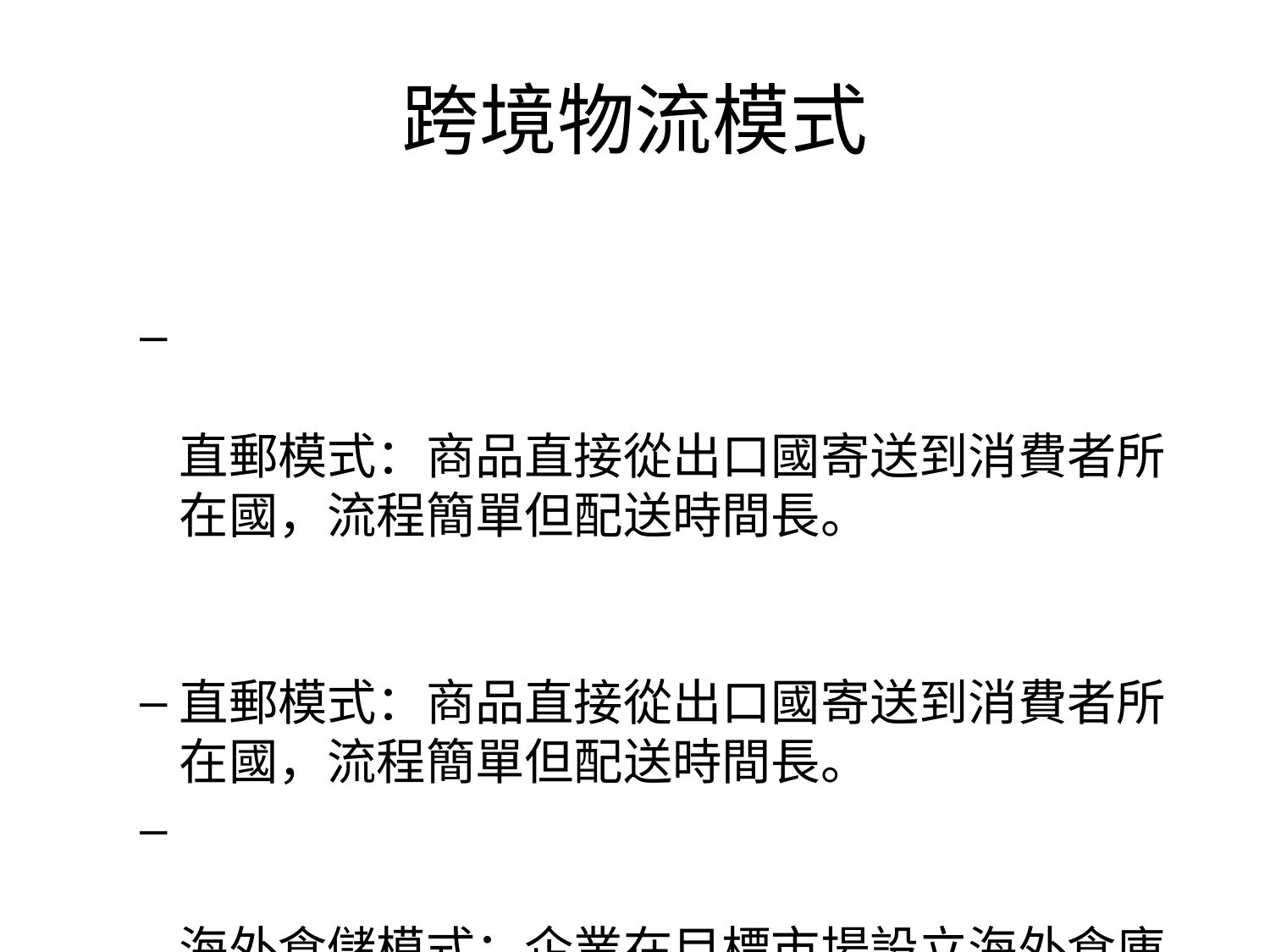

# 跨境物流模式

直郵模式：商品直接從出口國寄送到消費者所在國，流程簡單但配送時間長。
直郵模式：商品直接從出口國寄送到消費者所在國，流程簡單但配送時間長。
海外倉儲模式：企業在目標市場設立海外倉庫，商品提前存儲在當地，消費者下單後從海外倉發貨，配送速度快但成本高。
海外倉儲模式：企業在目標市場設立海外倉庫，商品提前存儲在當地，消費者下單後從海外倉發貨，配送速度快但成本高。
集運模式：將多筆訂單合併運輸到目的國，再分批配送給消費者，適合小型訂單且成本較低。
集運模式：將多筆訂單合併運輸到目的國，再分批配送給消費者，適合小型訂單且成本較低。